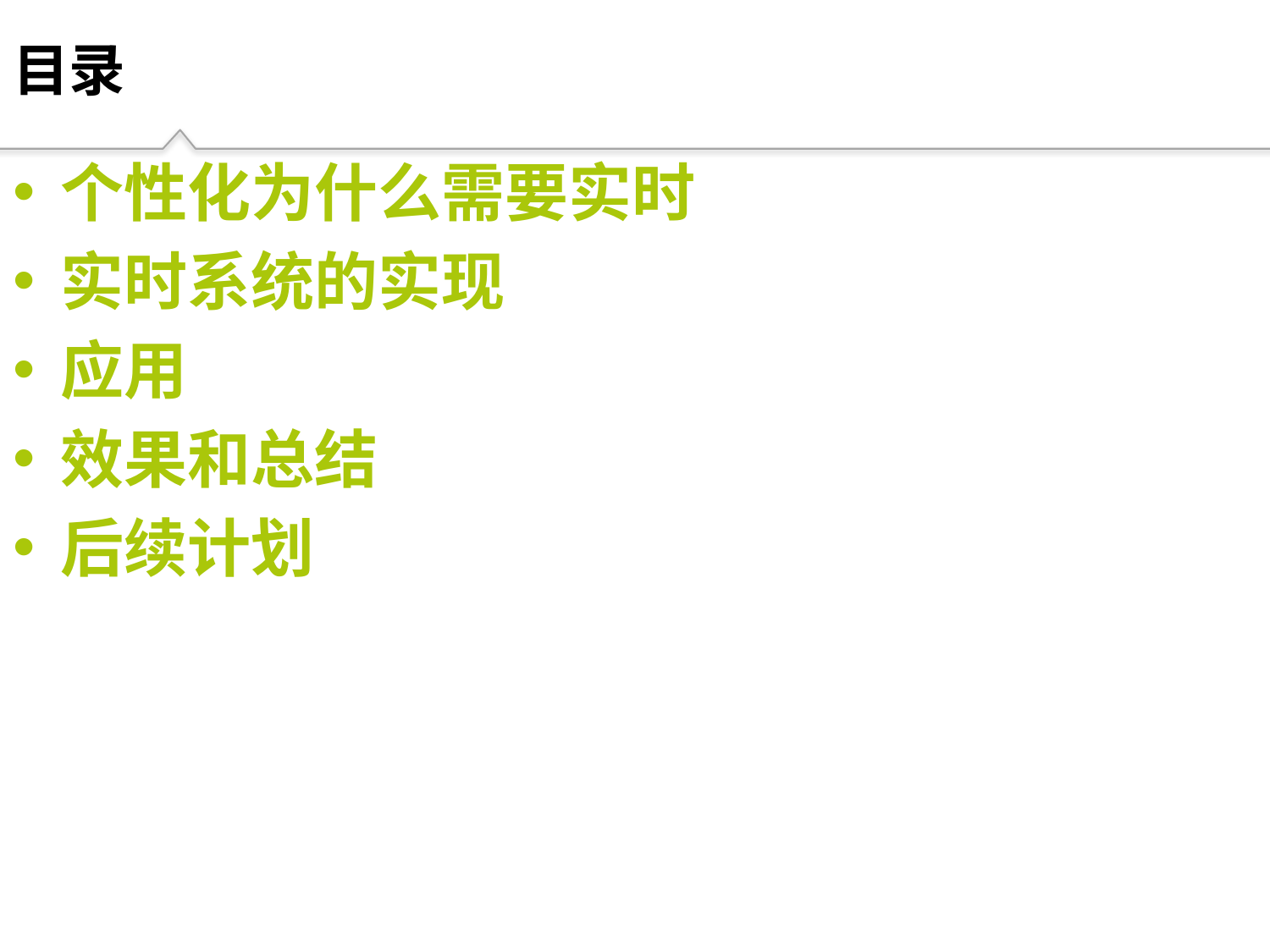

# 目录
个性化为什么需要实时
实时系统的实现
应用
效果和总结
后续计划